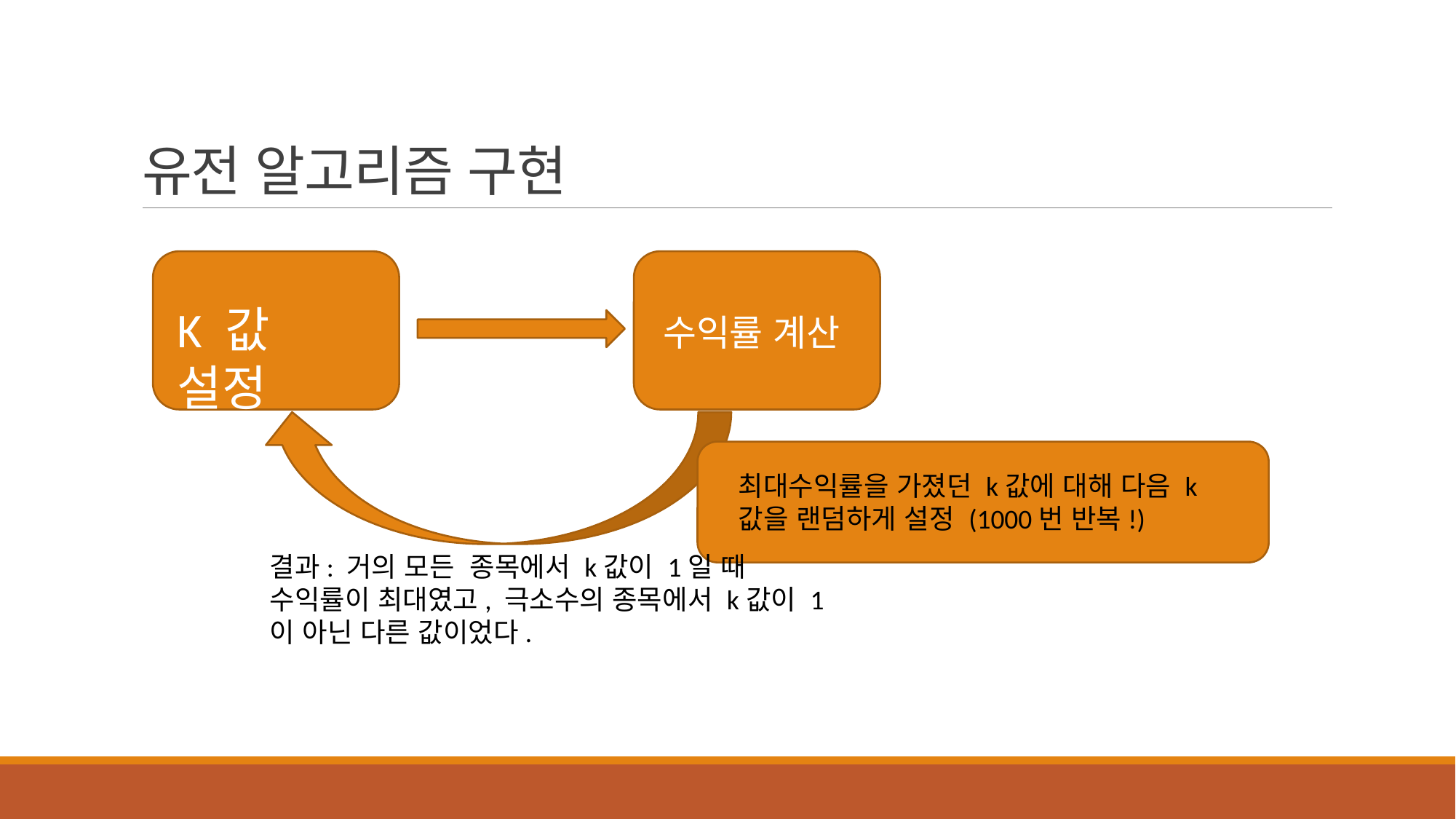

# 유전 알고리즘 구현

K 값 설정

수익률 계산

최대수익률을 가졌던 k값에 대해 다음 k값을 랜덤하게 설정 (1000번 반복!)
결과: 거의 모든  종목에서 k값이 1일 때 수익률이 최대였고, 극소수의 종목에서 k값이 1이 아닌 다른 값이었다.